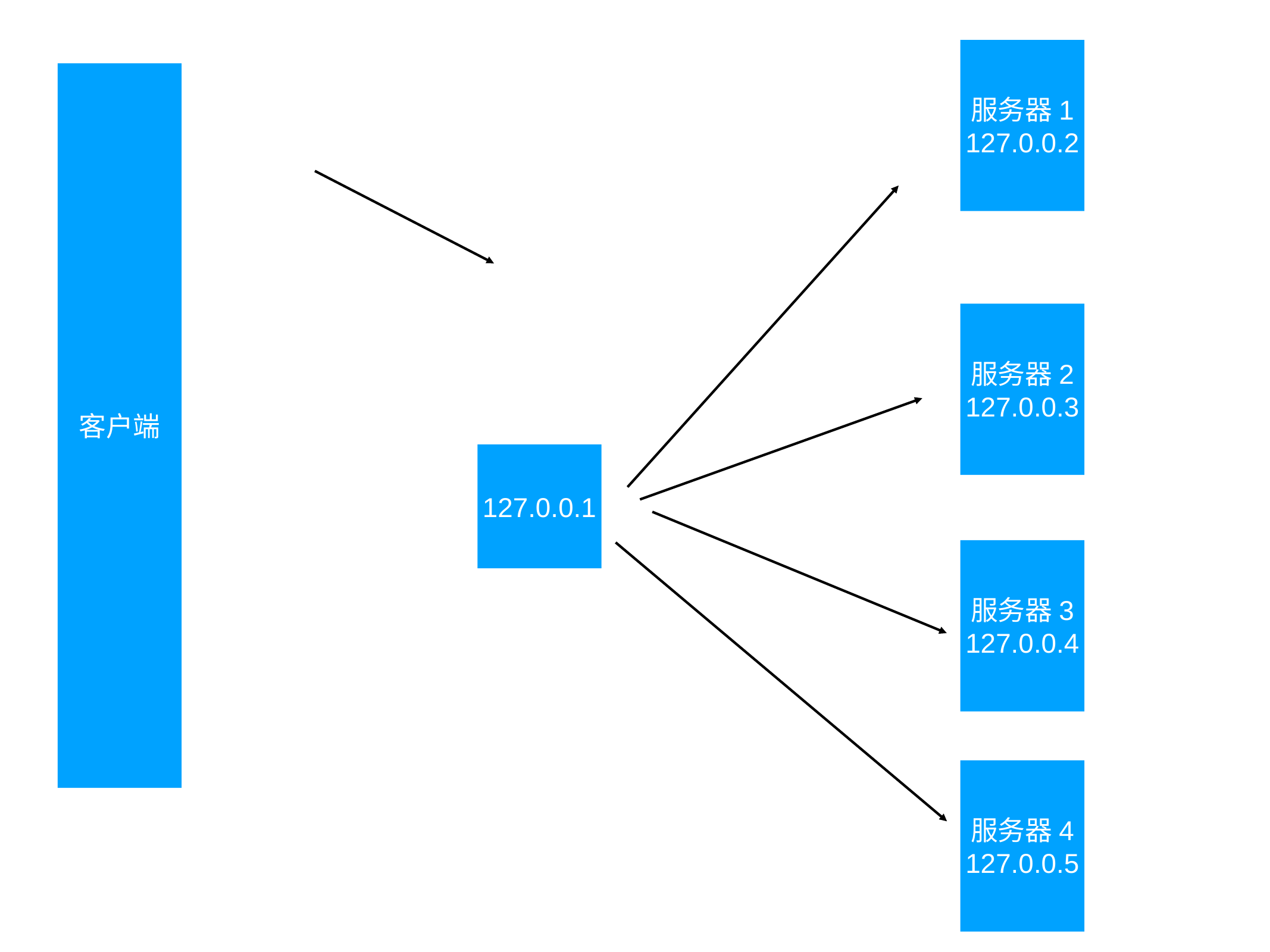

服务器1
127.0.0.2
客户端

服务器2
127.0.0.3

127.0.0.1

服务器3
127.0.0.4

服务器4
127.0.0.5